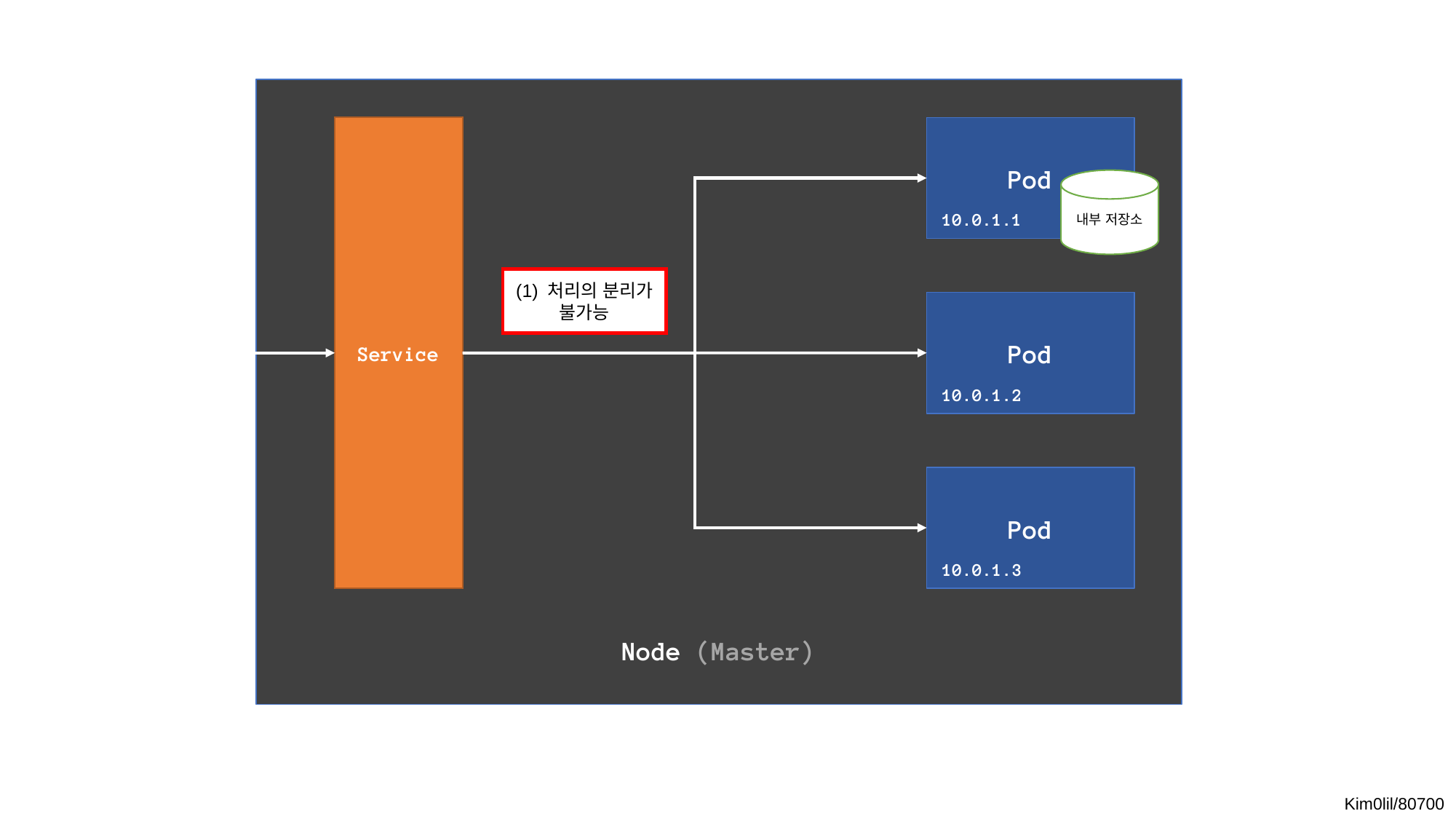

Node (Master)

Service
Pod
10.0.1.1
내부 저장소
(1) 처리의 분리가 불가능
Pod
10.0.1.2
Pod
10.0.1.3
Kim0lil/80700